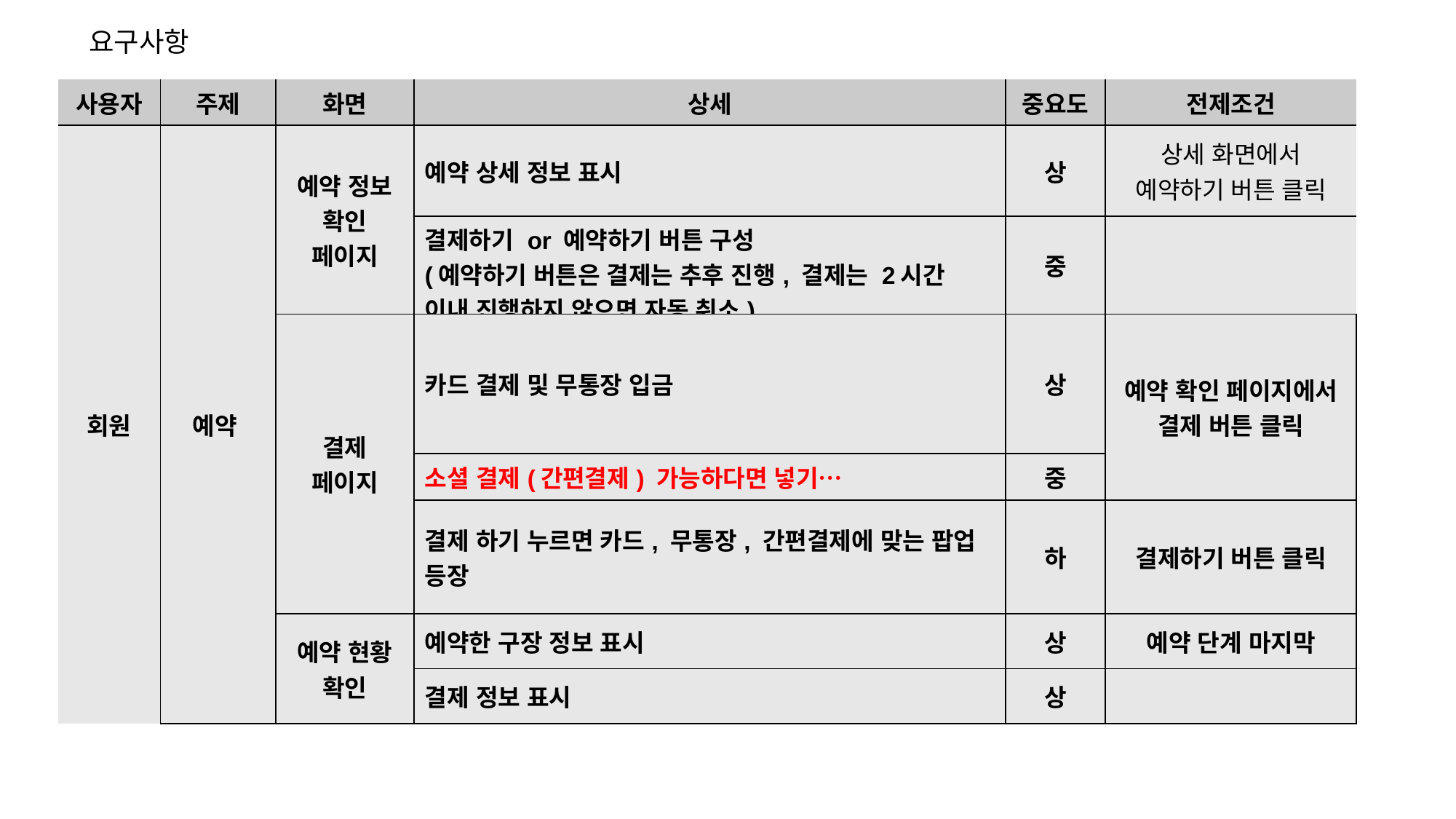

요구사항
| 사용자 | 주제 | 화면 | 상세 | 중요도 | 전제조건 |
| --- | --- | --- | --- | --- | --- |
| 회원 | 예약 | 예약 정보 확인 페이지 | 예약 상세 정보 표시 | 상 | 상세 화면에서 예약하기 버튼 클릭 |
|  |  |  | 결제하기 or 예약하기 버튼 구성 (예약하기 버튼은 결제는 추후 진행, 결제는 2시간 이내 진행하지 않으면 자동 취소) | 중 |  |
|  |  | 결제 페이지 | 카드 결제 및 무통장 입금 | 상 | 예약 확인 페이지에서 결제 버튼 클릭 |
|  |  |  | 소셜 결제(간편결제) 가능하다면 넣기… | 중 |  |
|  |  |  | 결제 하기 누르면 카드, 무통장, 간편결제에 맞는 팝업 등장 | 하 | 결제하기 버튼 클릭 |
|  |  | 예약 현황 확인 | 예약한 구장 정보 표시 | 상 | 예약 단계 마지막 |
|  |  |  | 결제 정보 표시 | 상 |  |